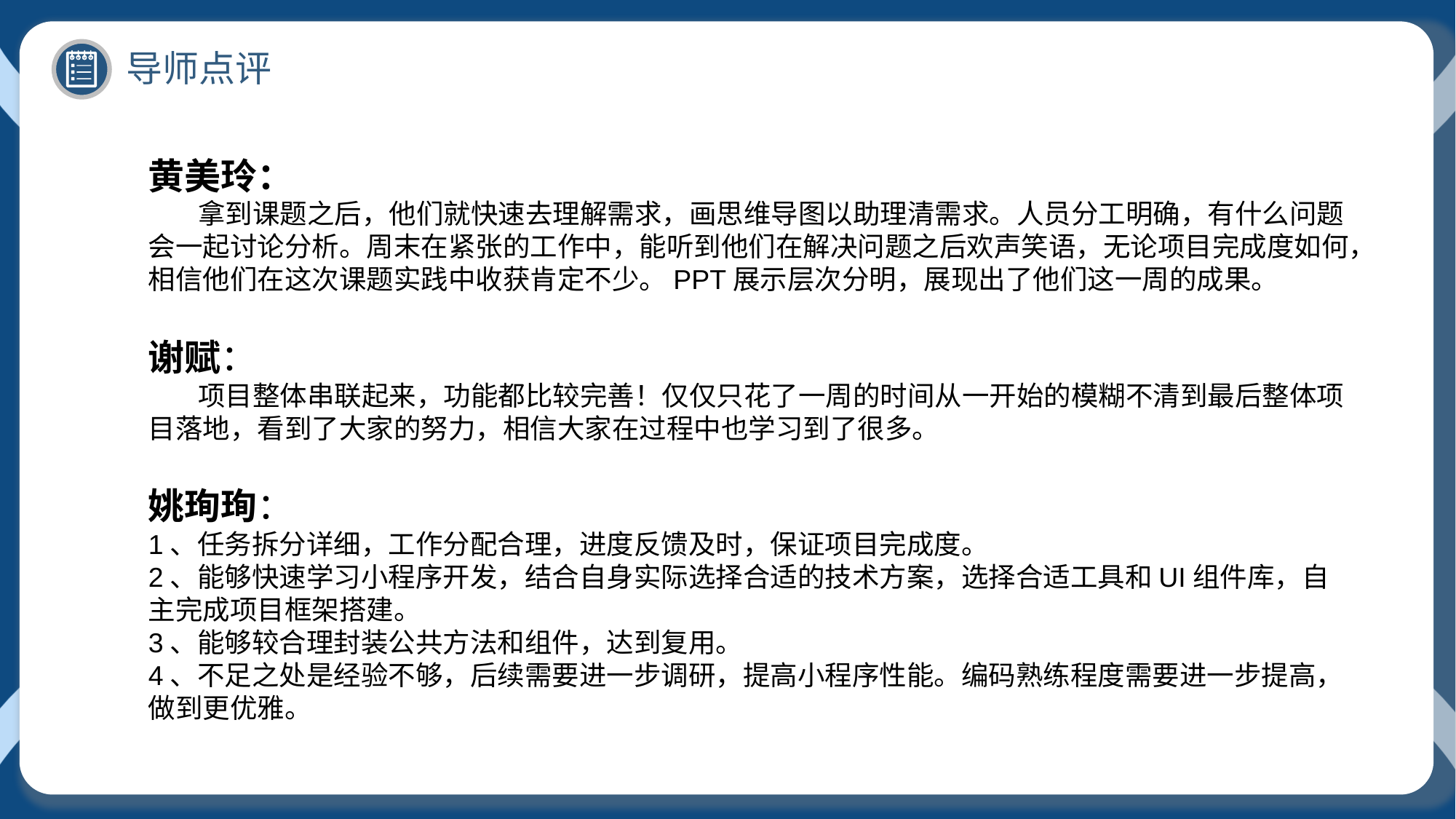

导师点评

黄美玲：
       拿到课题之后，他们就快速去理解需求，画思维导图以助理清需求。人员分工明确，有什么问题会一起讨论分析。周末在紧张的工作中，能听到他们在解决问题之后欢声笑语，无论项目完成度如何，相信他们在这次课题实践中收获肯定不少。PPT展示层次分明，展现出了他们这一周的成果。
谢赋：
       项目整体串联起来，功能都比较完善！仅仅只花了一周的时间从一开始的模糊不清到最后整体项目落地，看到了大家的努力，相信大家在过程中也学习到了很多。
姚珣珣：
1、任务拆分详细，工作分配合理，进度反馈及时，保证项目完成度。
2、能够快速学习小程序开发，结合自身实际选择合适的技术方案，选择合适工具和UI组件库，自主完成项目框架搭建。
3、能够较合理封装公共方法和组件，达到复用。
4、不足之处是经验不够，后续需要进一步调研，提高小程序性能。编码熟练程度需要进一步提高，做到更优雅。